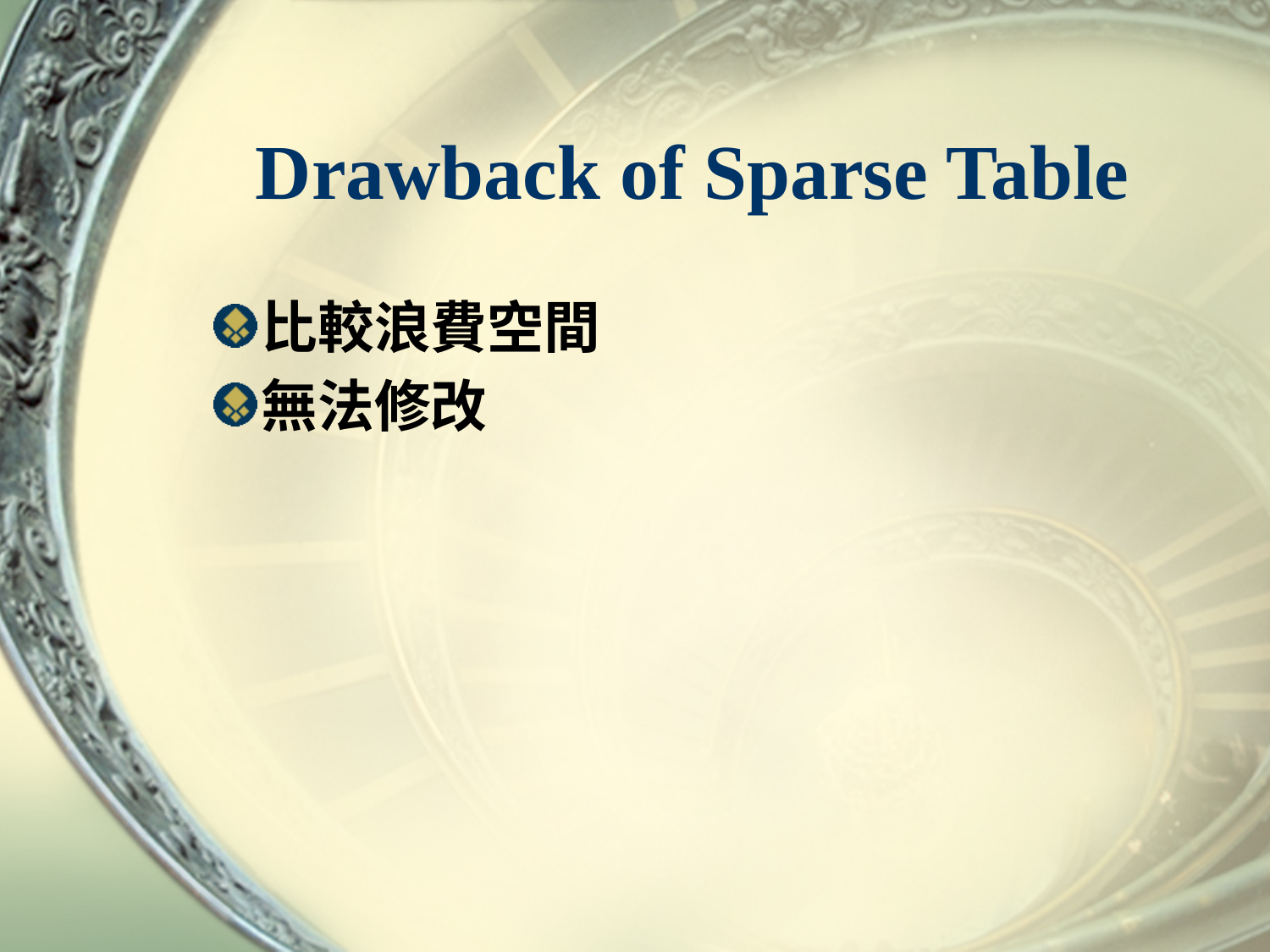

# Drawback of Sparse Table
比較浪費空間
無法修改